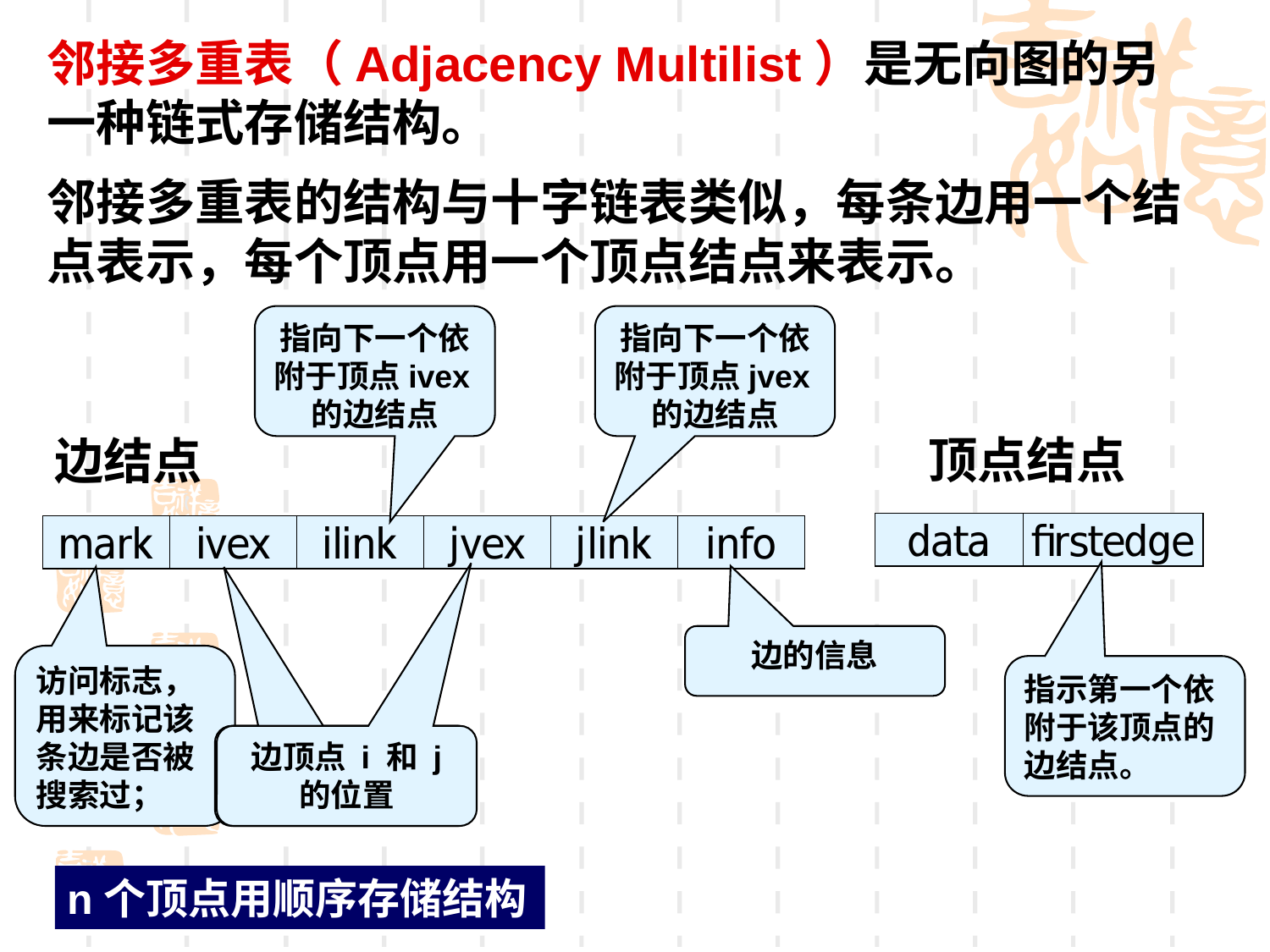

邻接多重表（Adjacency Multilist）是无向图的另一种链式存储结构。
邻接多重表的结构与十字链表类似，每条边用一个结点表示，每个顶点用一个顶点结点来表示。
指向下一个依附于顶点ivex的边结点
指向下一个依附于顶点jvex的边结点
边结点
顶点结点
data
firstedge
mark
ivex
ilink
jvex
jlink
info
边的信息
访问标志，用来标记该条边是否被搜索过；
指示第一个依附于该顶点的边结点。
边依符的两个顶点的位置
边顶点 i 和 j
的位置
n个顶点用顺序存储结构